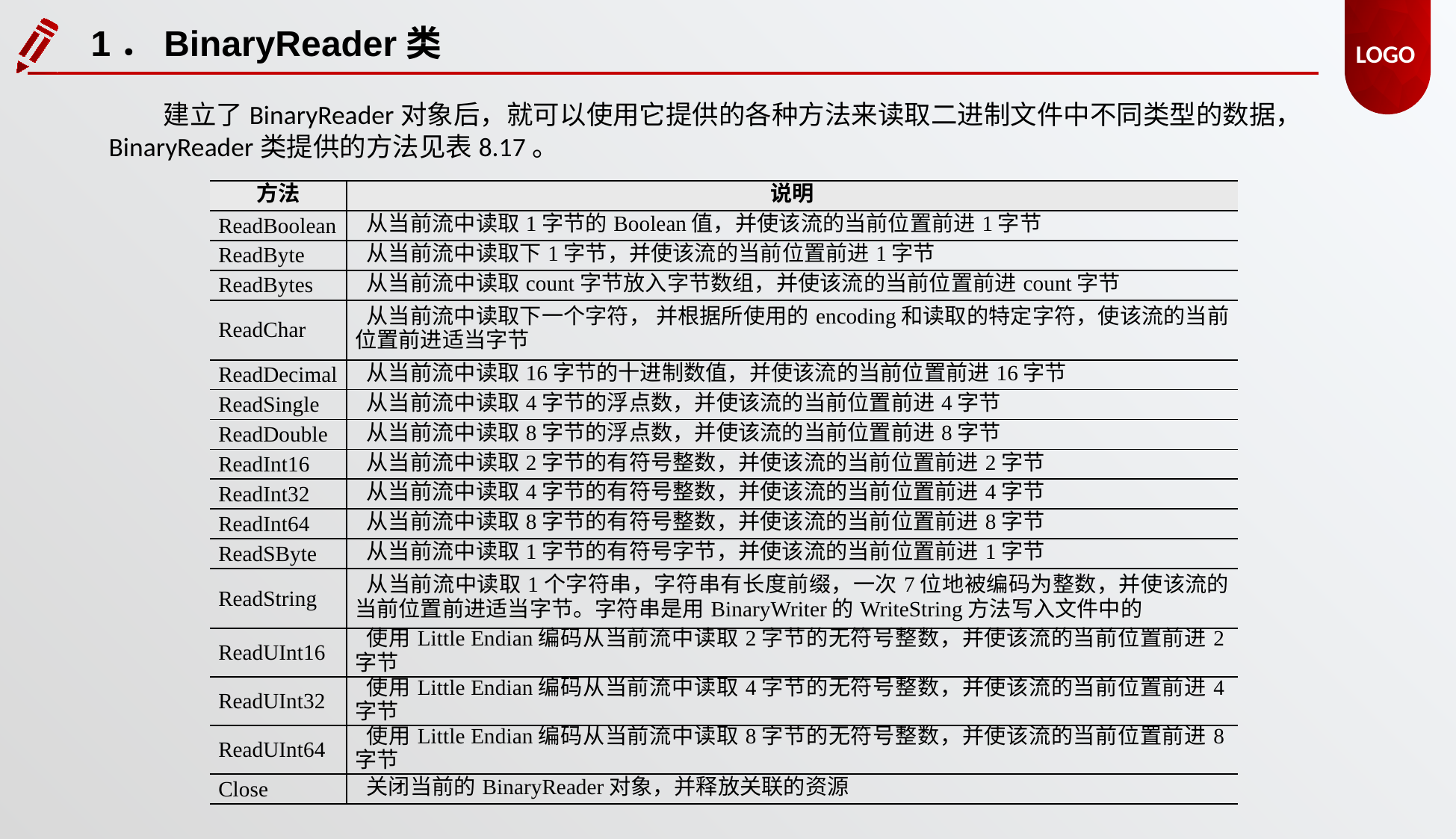

1．BinaryReader类
建立了BinaryReader对象后，就可以使用它提供的各种方法来读取二进制文件中不同类型的数据，BinaryReader类提供的方法见表8.17。
| 方法 | 说明 |
| --- | --- |
| ReadBoolean | 从当前流中读取1字节的Boolean值，并使该流的当前位置前进1字节 |
| ReadByte | 从当前流中读取下1字节，并使该流的当前位置前进1字节 |
| ReadBytes | 从当前流中读取count字节放入字节数组，并使该流的当前位置前进count字节 |
| ReadChar | 从当前流中读取下一个字符， 并根据所使用的encoding和读取的特定字符，使该流的当前位置前进适当字节 |
| ReadDecimal | 从当前流中读取16字节的十进制数值，并使该流的当前位置前进16字节 |
| ReadSingle | 从当前流中读取4字节的浮点数，并使该流的当前位置前进4字节 |
| ReadDouble | 从当前流中读取8字节的浮点数，并使该流的当前位置前进8字节 |
| ReadInt16 | 从当前流中读取2字节的有符号整数，并使该流的当前位置前进2字节 |
| ReadInt32 | 从当前流中读取4字节的有符号整数，并使该流的当前位置前进4字节 |
| ReadInt64 | 从当前流中读取8字节的有符号整数，并使该流的当前位置前进8字节 |
| ReadSByte | 从当前流中读取1字节的有符号字节，并使该流的当前位置前进1字节 |
| ReadString | 从当前流中读取1个字符串，字符串有长度前缀，一次7位地被编码为整数，并使该流的当前位置前进适当字节。字符串是用BinaryWriter的WriteString方法写入文件中的 |
| ReadUInt16 | 使用Little Endian编码从当前流中读取2字节的无符号整数，并使该流的当前位置前进2字节 |
| ReadUInt32 | 使用Little Endian编码从当前流中读取4字节的无符号整数，并使该流的当前位置前进4字节 |
| ReadUInt64 | 使用Little Endian编码从当前流中读取8字节的无符号整数，并使该流的当前位置前进8字节 |
| Close | 关闭当前的BinaryReader对象，并释放关联的资源 |